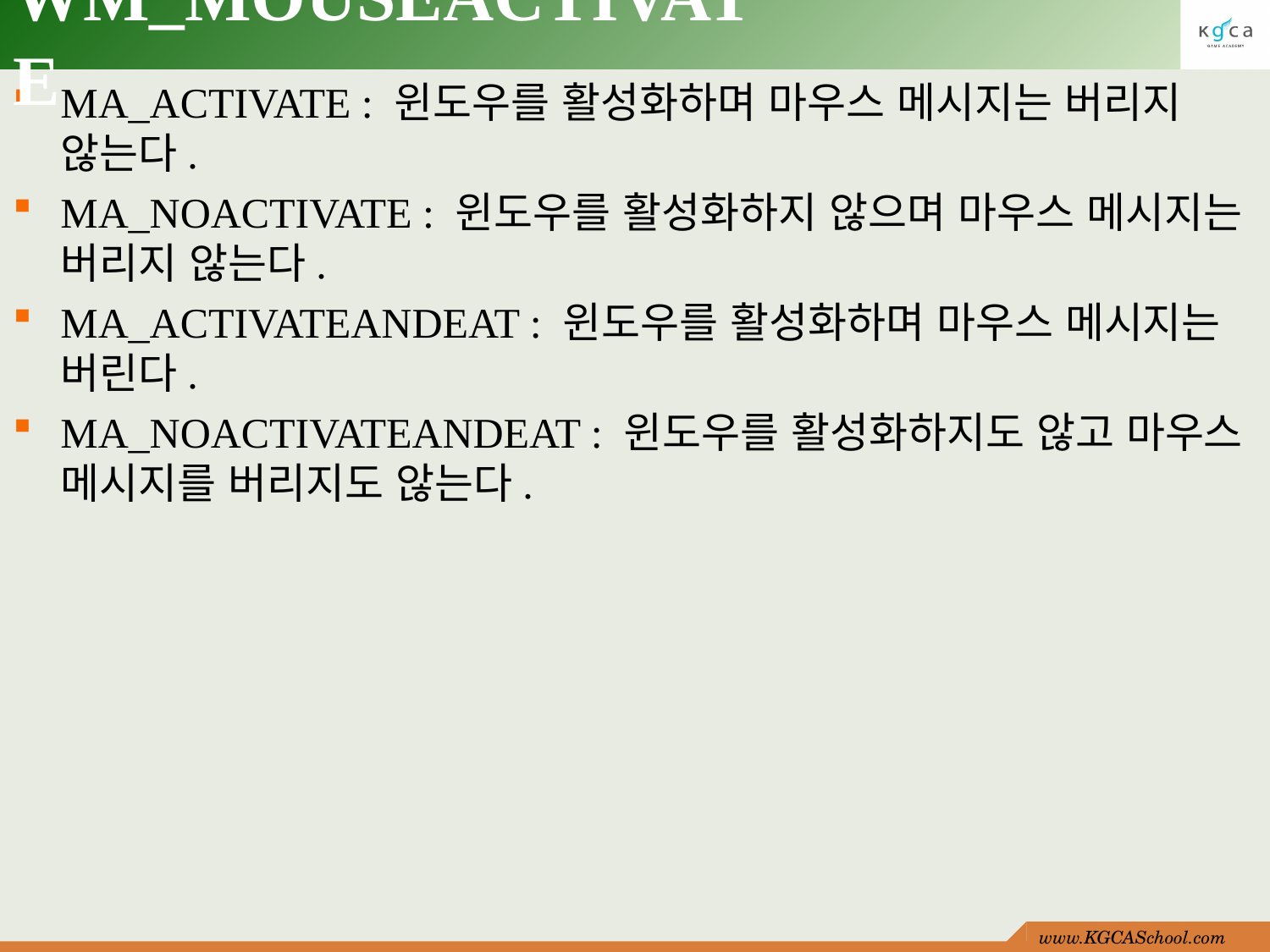

# WM_MOUSEACTIVATE
MA_ACTIVATE : 윈도우를 활성화하며 마우스 메시지는 버리지 않는다.
MA_NOACTIVATE : 윈도우를 활성화하지 않으며 마우스 메시지는 버리지 않는다.
MA_ACTIVATEANDEAT : 윈도우를 활성화하며 마우스 메시지는 버린다.
MA_NOACTIVATEANDEAT : 윈도우를 활성화하지도 않고 마우스 메시지를 버리지도 않는다.